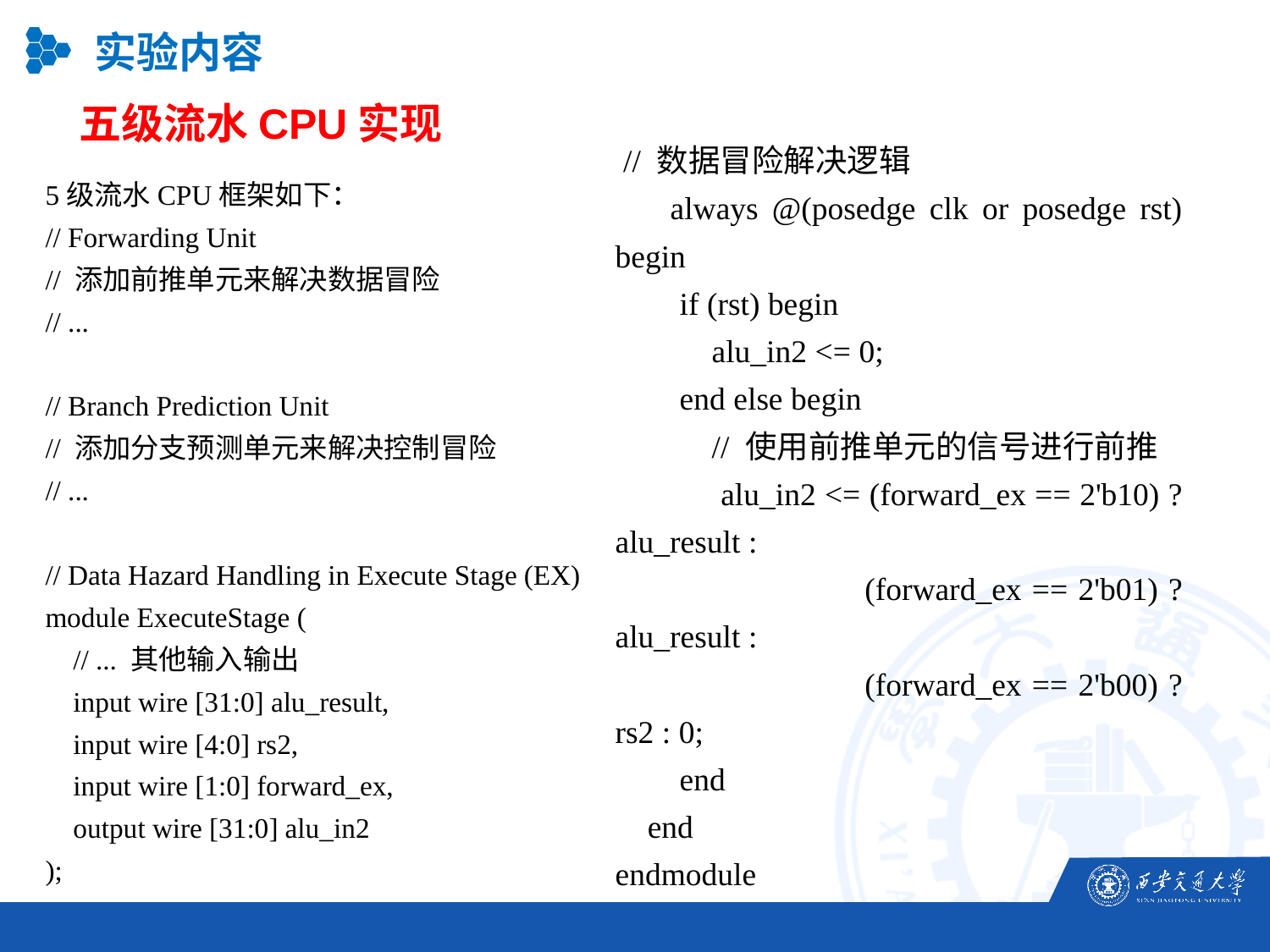

实验内容
五级流水CPU实现
 // 数据冒险解决逻辑
    always @(posedge clk or posedge rst) begin
        if (rst) begin
            alu_in2 <= 0;
        end else begin
            // 使用前推单元的信号进行前推
            alu_in2 <= (forward_ex == 2'b10) ? alu_result :
                        (forward_ex == 2'b01) ? alu_result :
                        (forward_ex == 2'b00) ? rs2 : 0;
        end
    end
endmodule
5级流水CPU框架如下：
// Forwarding Unit
// 添加前推单元来解决数据冒险
// ...

// Branch Prediction Unit
// 添加分支预测单元来解决控制冒险
// ...

// Data Hazard Handling in Execute Stage (EX)
module ExecuteStage (
    // ... 其他输入输出
    input wire [31:0] alu_result,
    input wire [4:0] rs2,
    input wire [1:0] forward_ex,
    output wire [31:0] alu_in2
);